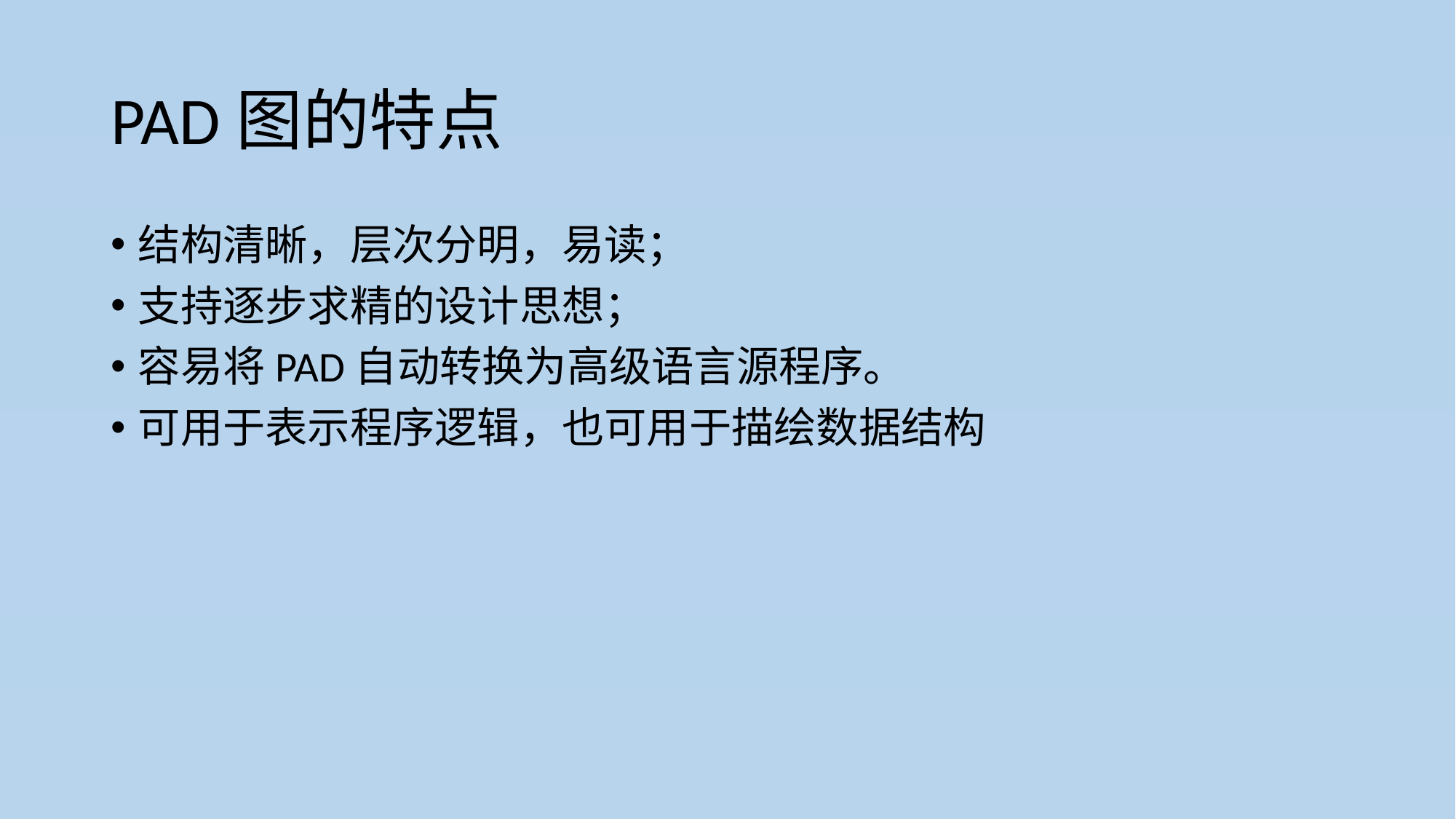

# PAD图的特点
结构清晰，层次分明，易读；
支持逐步求精的设计思想；
容易将PAD自动转换为高级语言源程序。
可用于表示程序逻辑，也可用于描绘数据结构